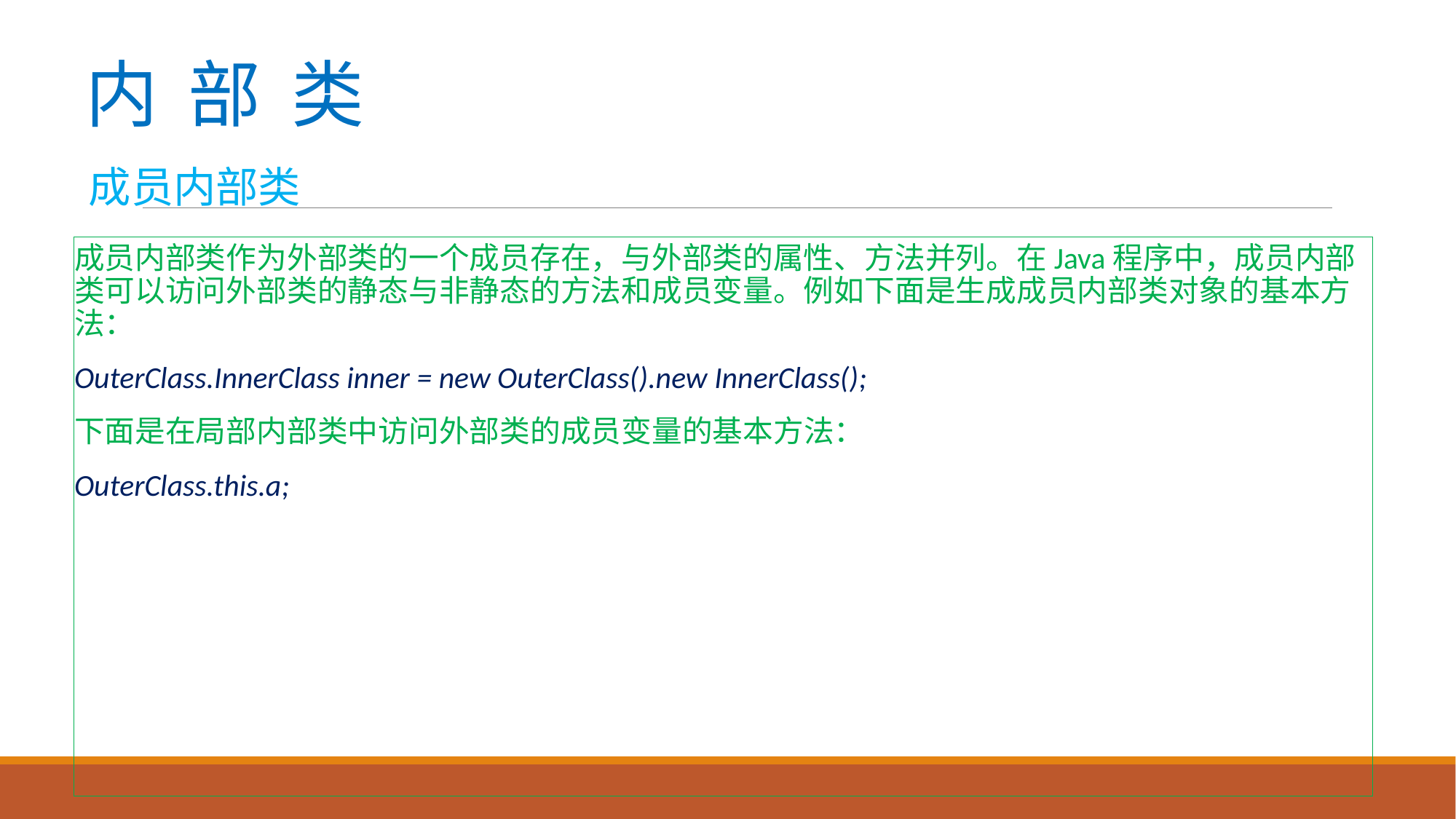

# 内  部  类
成员内部类
成员内部类作为外部类的一个成员存在，与外部类的属性、方法并列。在Java程序中，成员内部类可以访问外部类的静态与非静态的方法和成员变量。例如下面是生成成员内部类对象的基本方法：
OuterClass.InnerClass inner = new OuterClass().new InnerClass();
下面是在局部内部类中访问外部类的成员变量的基本方法：
OuterClass.this.a;